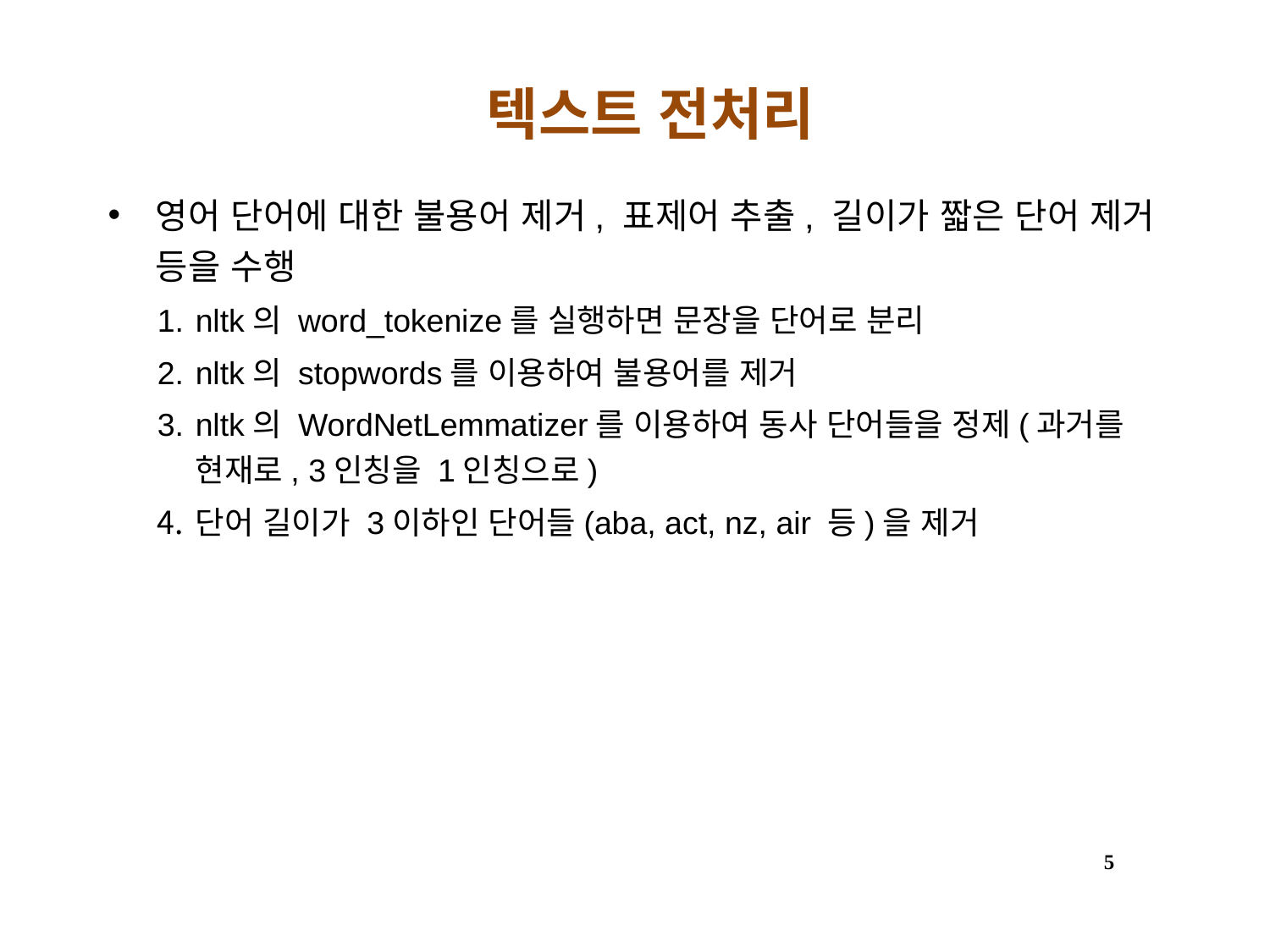

# 텍스트 전처리
영어 단어에 대한 불용어 제거, 표제어 추출, 길이가 짧은 단어 제거 등을 수행
nltk의 word_tokenize를 실행하면 문장을 단어로 분리
nltk의 stopwords를 이용하여 불용어를 제거
nltk의 WordNetLemmatizer를 이용하여 동사 단어들을 정제(과거를 현재로, 3인칭을 1인칭으로)
단어 길이가 3이하인 단어들(aba, act, nz, air 등)을 제거
5